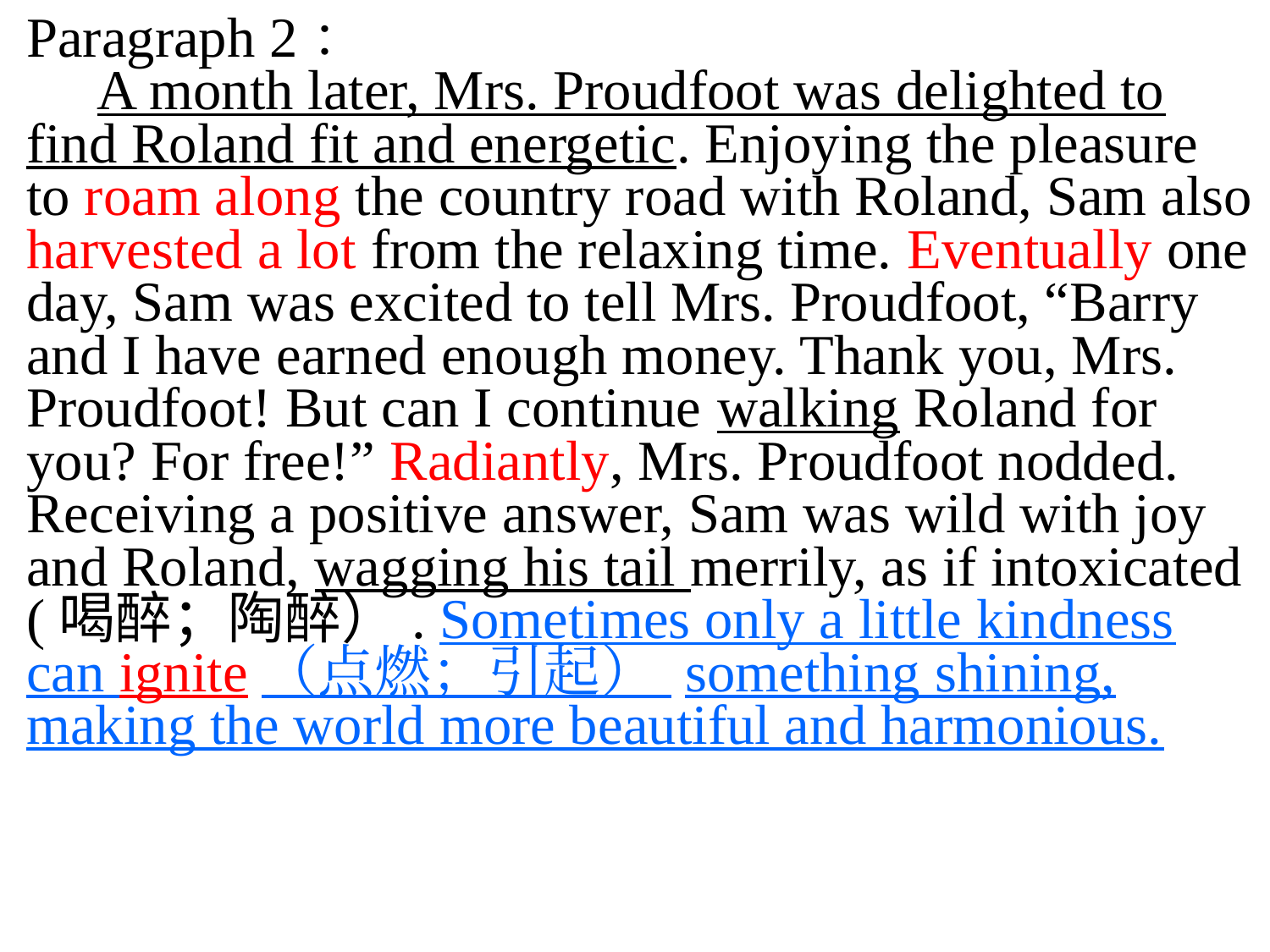

Paragraph 2：
     A month later, Mrs. Proudfoot was delighted to find Roland fit and energetic. Enjoying the pleasure to roam along the country road with Roland, Sam also harvested a lot from the relaxing time. Eventually one day, Sam was excited to tell Mrs. Proudfoot, “Barry and I have earned enough money. Thank you, Mrs. Proudfoot! But can I continue walking Roland for you? For free!” Radiantly, Mrs. Proudfoot nodded. Receiving a positive answer, Sam was wild with joy and Roland, wagging his tail merrily, as if intoxicated (喝醉；陶醉）. Sometimes only a little kindness can ignite（点燃；引起） something shining, making the world more beautiful and harmonious.